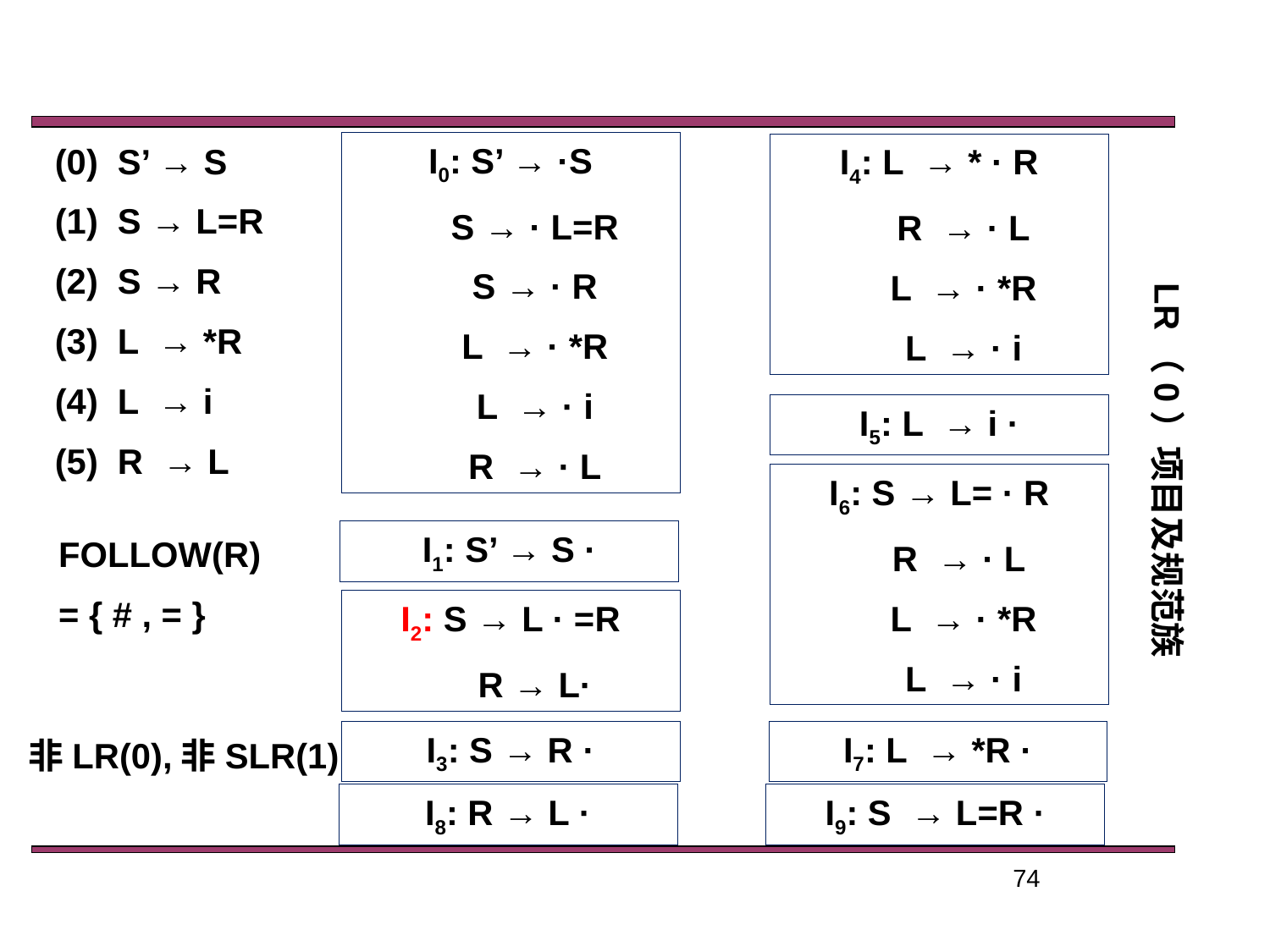

I0: S’ → ·S
     S → · L=R
     S → · R
     L  → · *R
     L  → · i
     R  → · L
(0)  S’ → S
(1)  S → L=R
(2)  S → R
(3)  L  → *R
(4)  L  → i
(5)  R  → L
I4: L  → * · R
     R  → · L
     L  → · *R
     L  → · i

LR（0）项目及规范族

I5: L  → i ·
I6: S → L= · R
     R  → · L
     L  → · *R
     L  → · i
I1: S’ → S ·
FOLLOW(R)
= { # , = }
I2: S → L · =R
     R → L·
I3: S → R ·
I7: L  → *R ·
非LR(0),非SLR(1)
I8: R → L ·
I9: S  → L=R ·
74